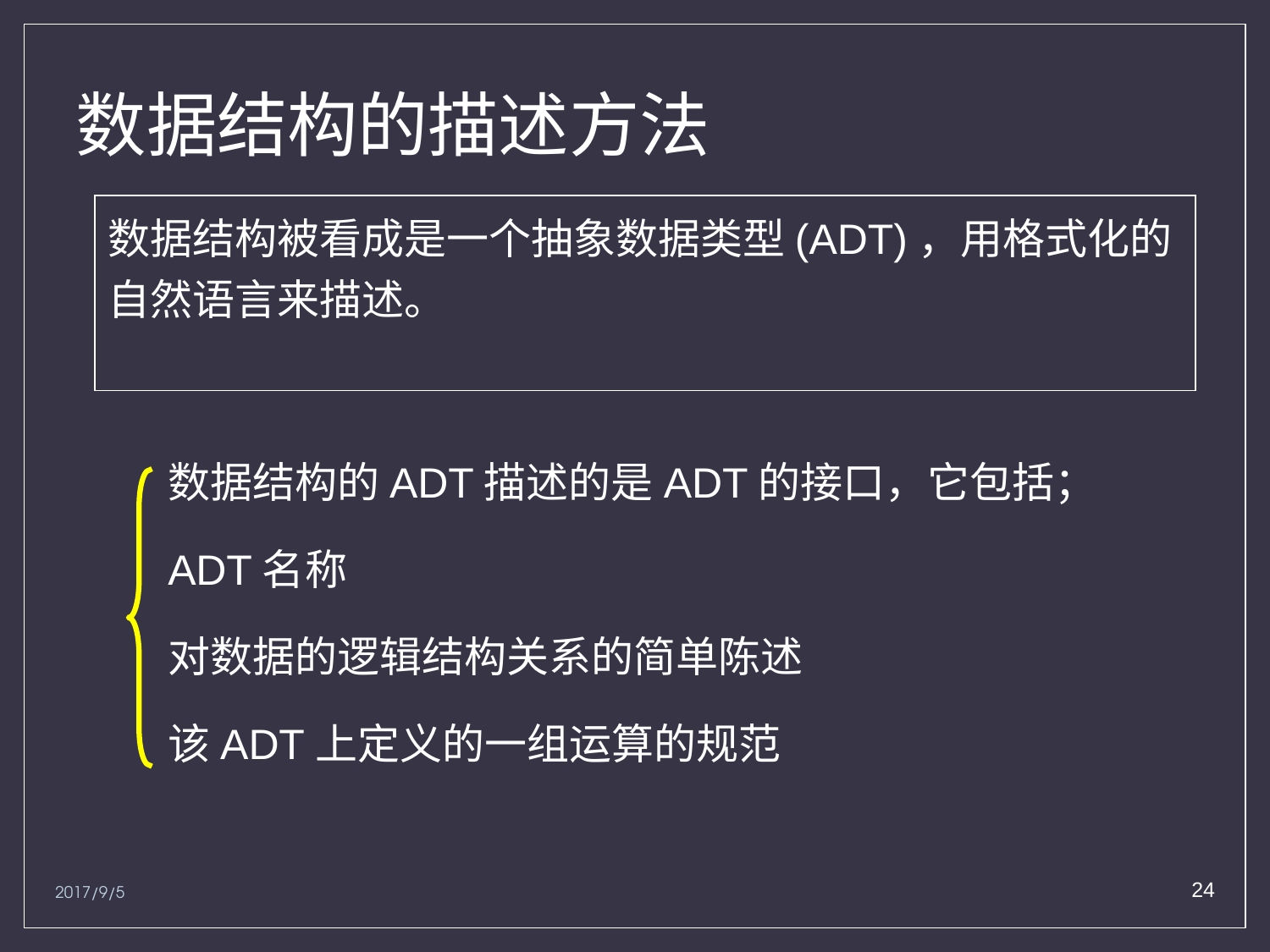

数据结构的描述方法
数据结构被看成是一个抽象数据类型(ADT)，用格式化的自然语言来描述。

数据结构的ADT描述的是ADT的接口，它包括；
ADT名称
对数据的逻辑结构关系的简单陈述
该ADT上定义的一组运算的规范

2017/9/5
24